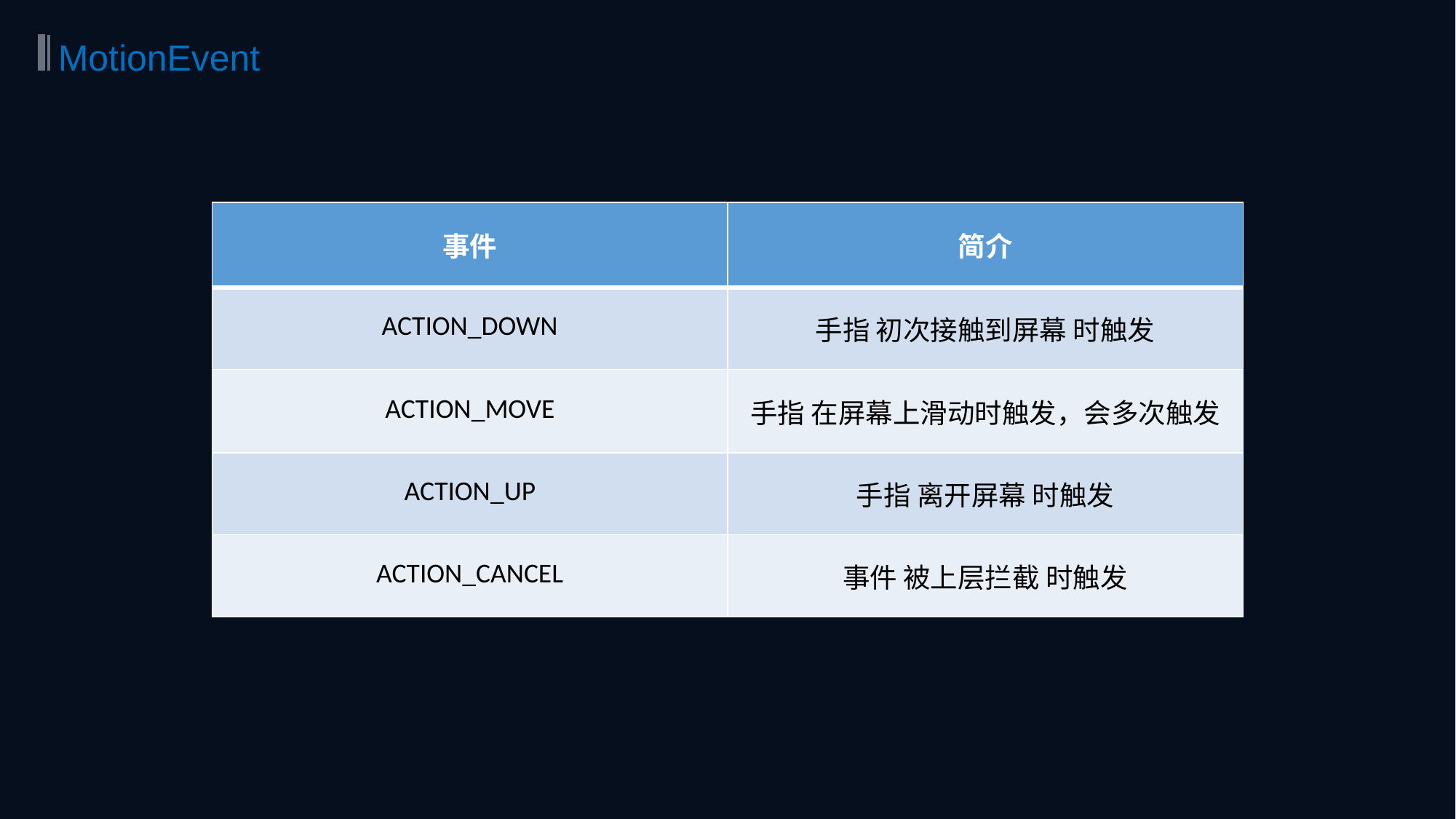

MotionEvent
| 事件 | 简介 |
| --- | --- |
| ACTION\_DOWN | 手指 初次接触到屏幕 时触发 |
| ACTION\_MOVE | 手指 在屏幕上滑动时触发，会多次触发 |
| ACTION\_UP | 手指 离开屏幕 时触发 |
| ACTION\_CANCEL | 事件 被上层拦截 时触发 |